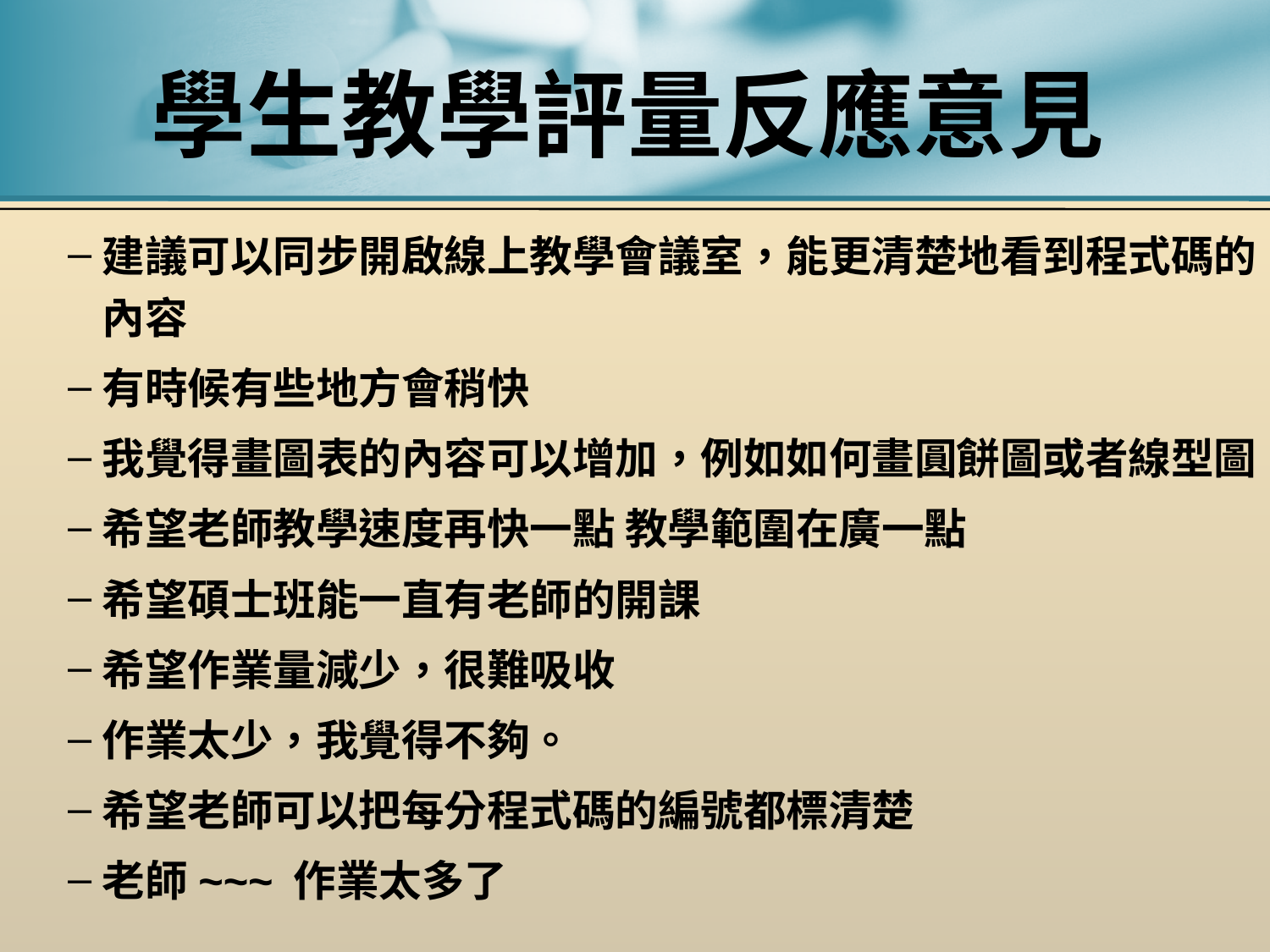

# 學生教學評量反應意見
建議可以同步開啟線上教學會議室，能更清楚地看到程式碼的內容
有時候有些地方會稍快
我覺得畫圖表的內容可以增加，例如如何畫圓餅圖或者線型圖。
希望老師教學速度再快一點 教學範圍在廣一點
希望碩士班能一直有老師的開課
希望作業量減少，很難吸收
作業太少，我覺得不夠。
希望老師可以把每分程式碼的編號都標清楚
老師~~~ 作業太多了